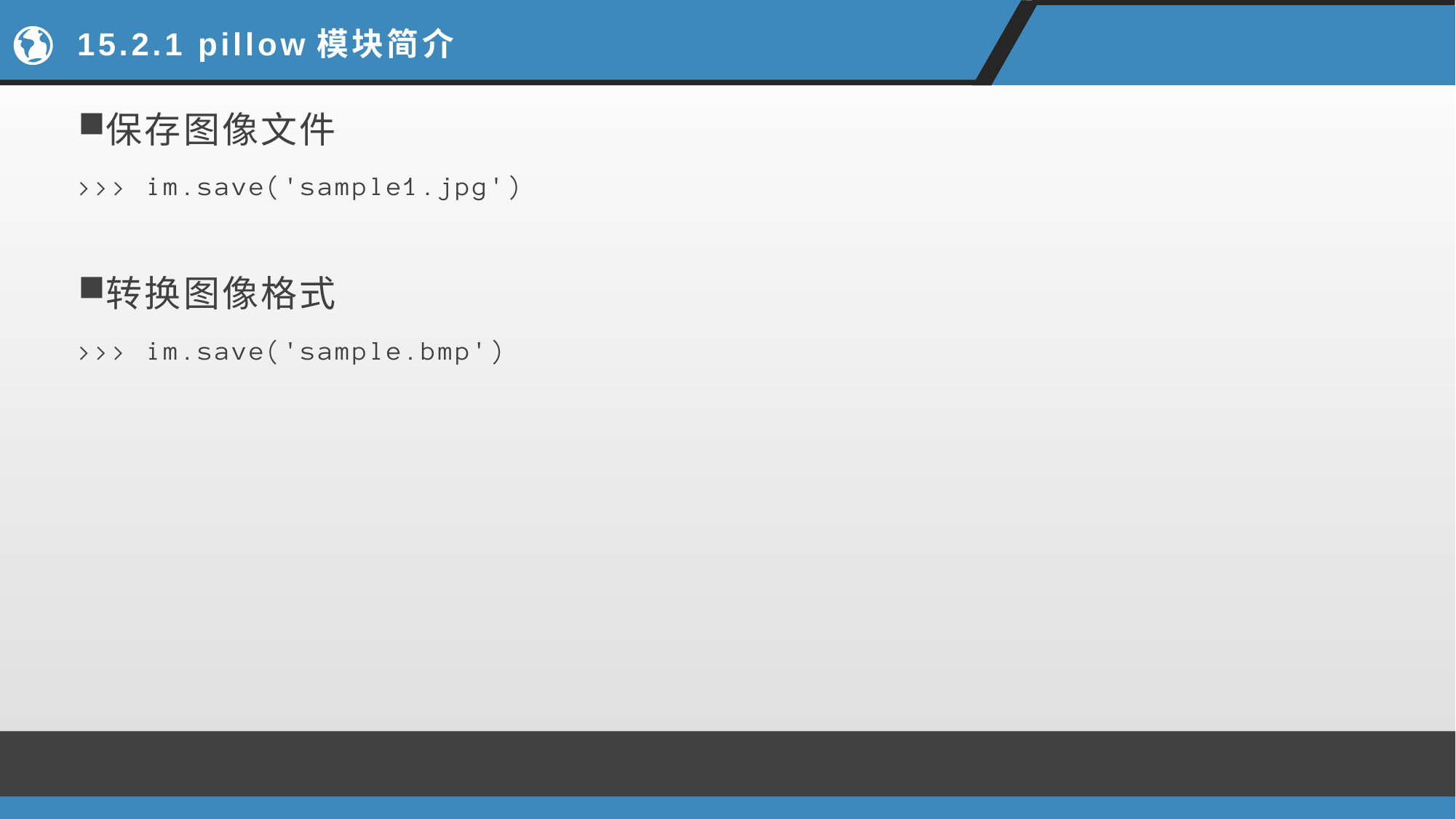

# 15.2.1 pillow模块简介

保存图像文件
>>> im.save('sample1.jpg')

转换图像格式
>>> im.save('sample.bmp')